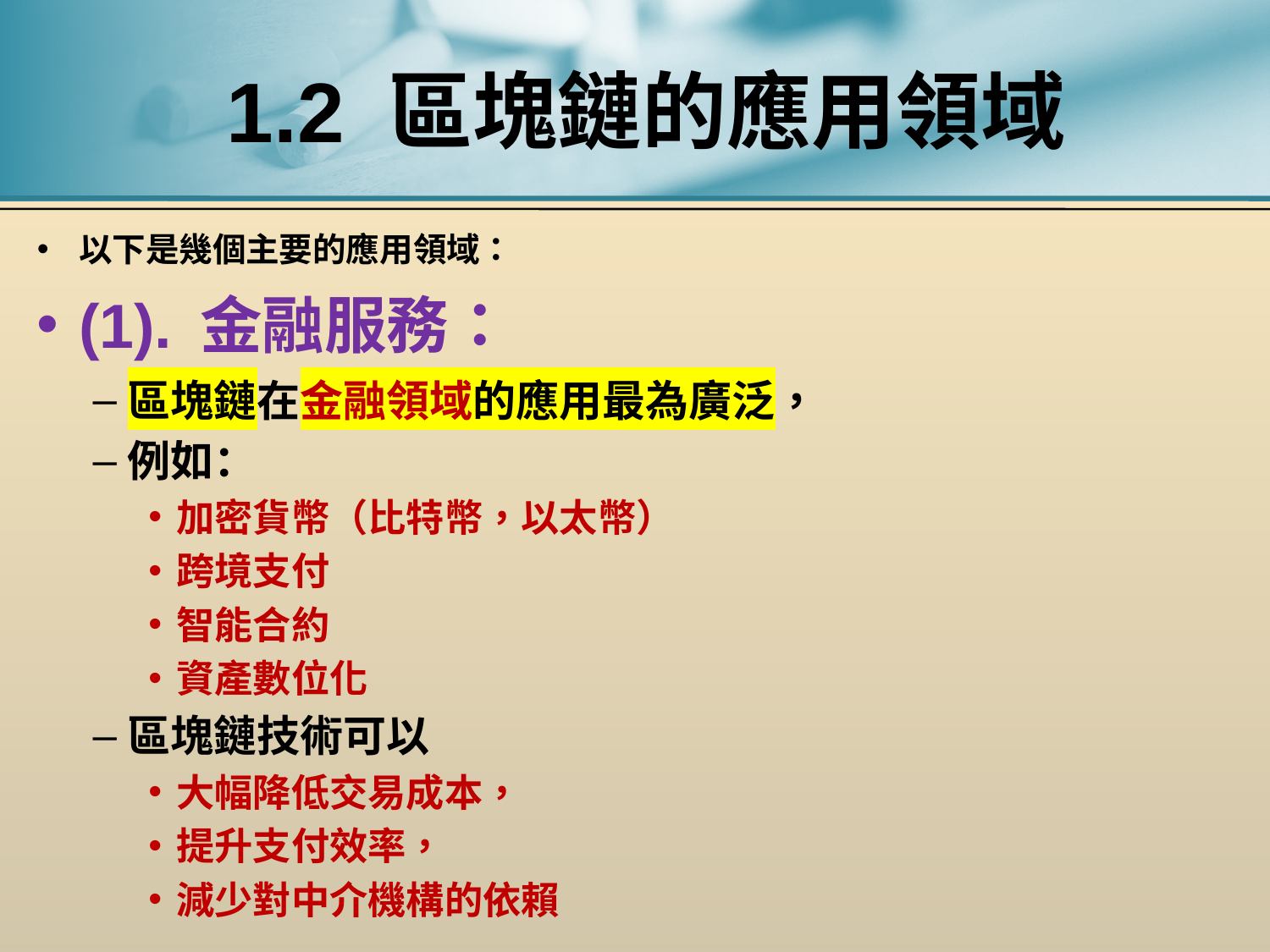

# 1.2 區塊鏈的應用領域
以下是幾個主要的應用領域：
(1). 金融服務：
區塊鏈在金融領域的應用最為廣泛，
例如：
加密貨幣（比特幣，以太幣）
跨境支付
智能合約
資產數位化
區塊鏈技術可以
大幅降低交易成本，
提升支付效率，
減少對中介機構的依賴